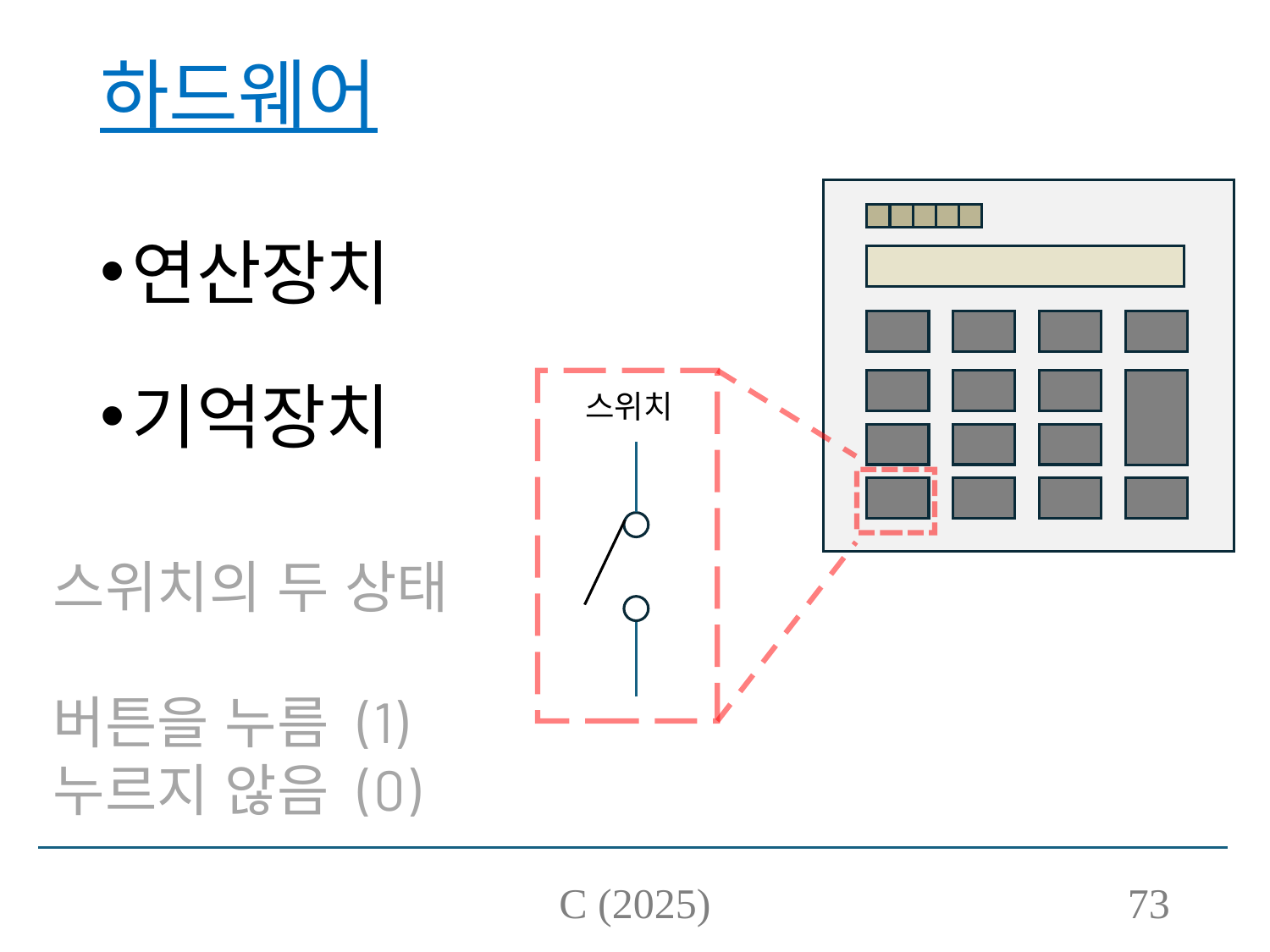

# 하드웨어
연산장치
기억장치

스위치

스위치의 두 상태

버튼을 누름 (1)
누르지 않음 (0)
C (2025)
73